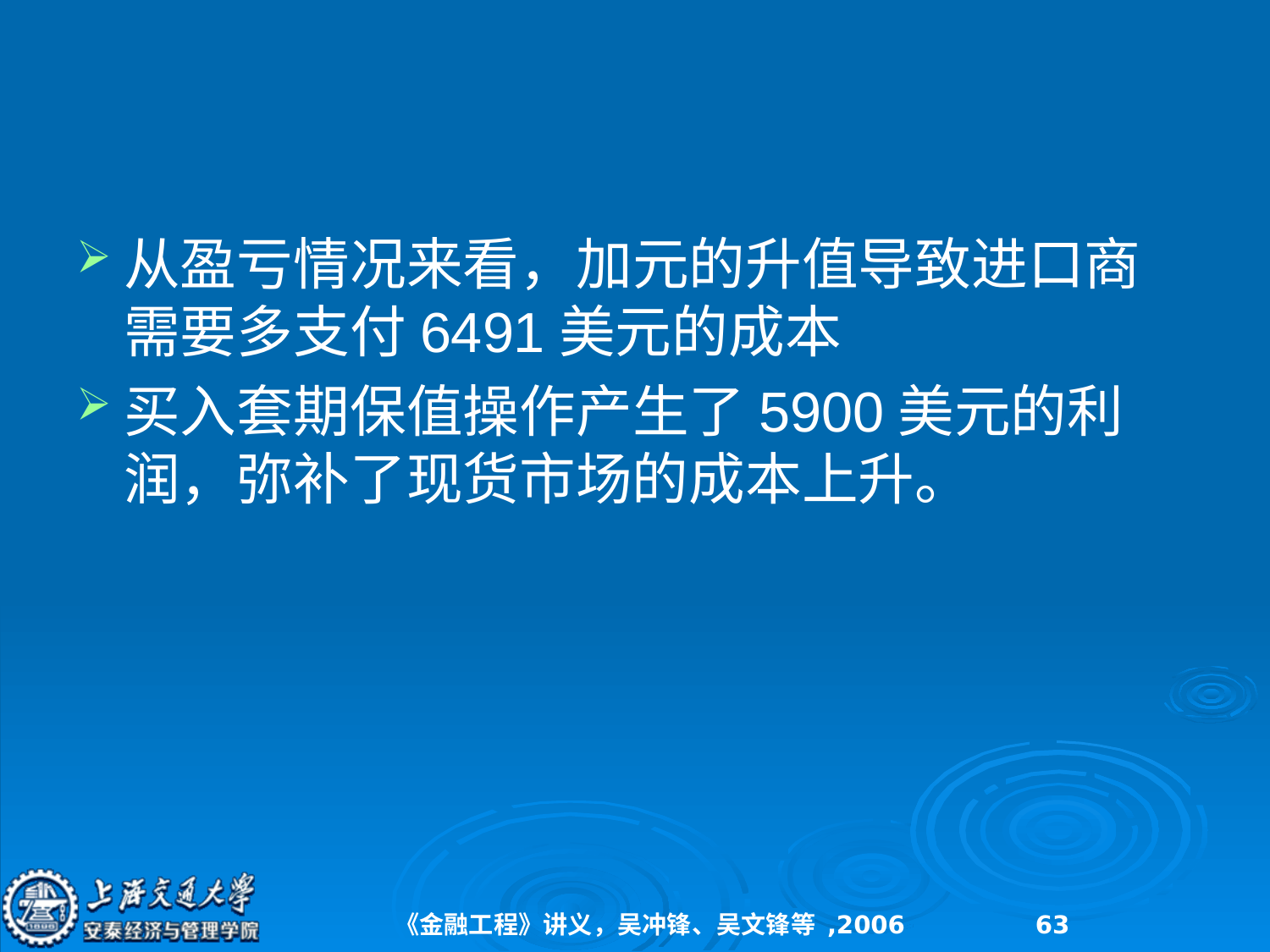

#
从盈亏情况来看，加元的升值导致进口商需要多支付6491美元的成本
买入套期保值操作产生了5900美元的利润，弥补了现货市场的成本上升。